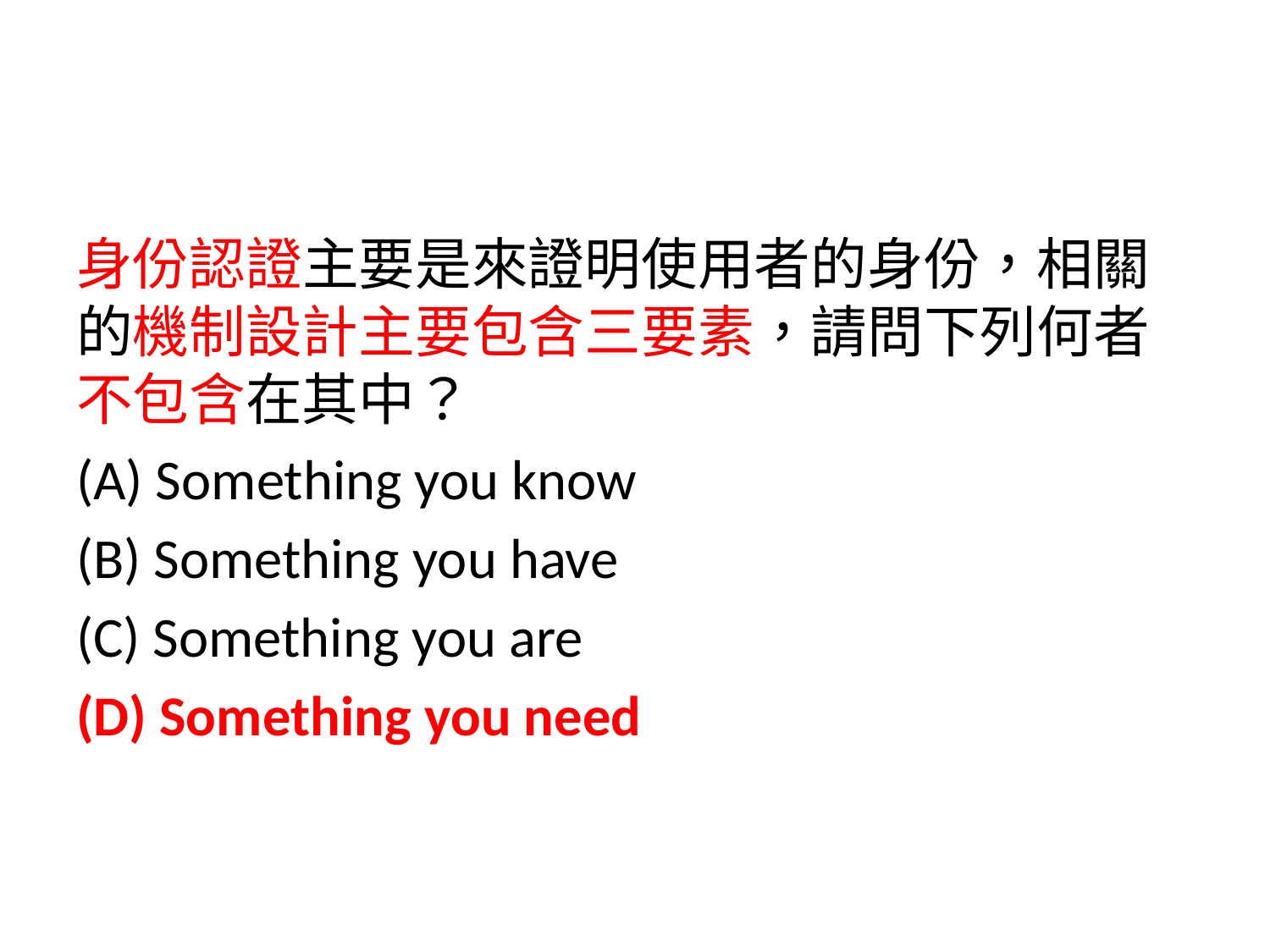

身份認證主要是來證明使用者的身份，相關的機制設計主要包含三要素，請問下列何者不包含在其中？
(A) Something you know
(B) Something you have
(C) Something you are
(D) Something you need